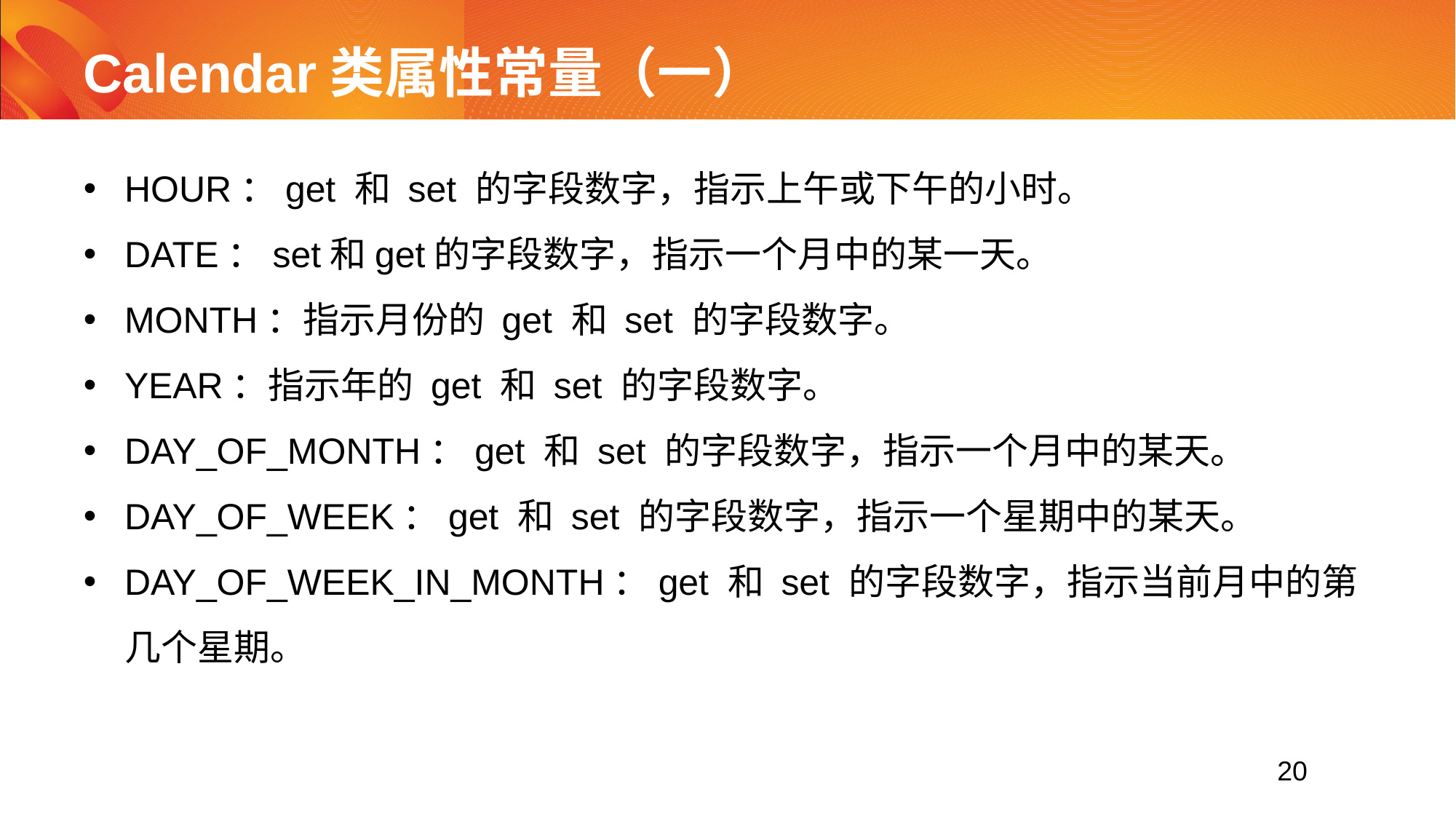

# Calendar类属性常量（一）
HOUR：get 和 set 的字段数字，指示上午或下午的小时。
DATE：set和get的字段数字，指示一个月中的某一天。
MONTH：指示月份的 get 和 set 的字段数字。
YEAR：指示年的 get 和 set 的字段数字。
DAY_OF_MONTH：get 和 set 的字段数字，指示一个月中的某天。
DAY_OF_WEEK：get 和 set 的字段数字，指示一个星期中的某天。
DAY_OF_WEEK_IN_MONTH：get 和 set 的字段数字，指示当前月中的第几个星期。